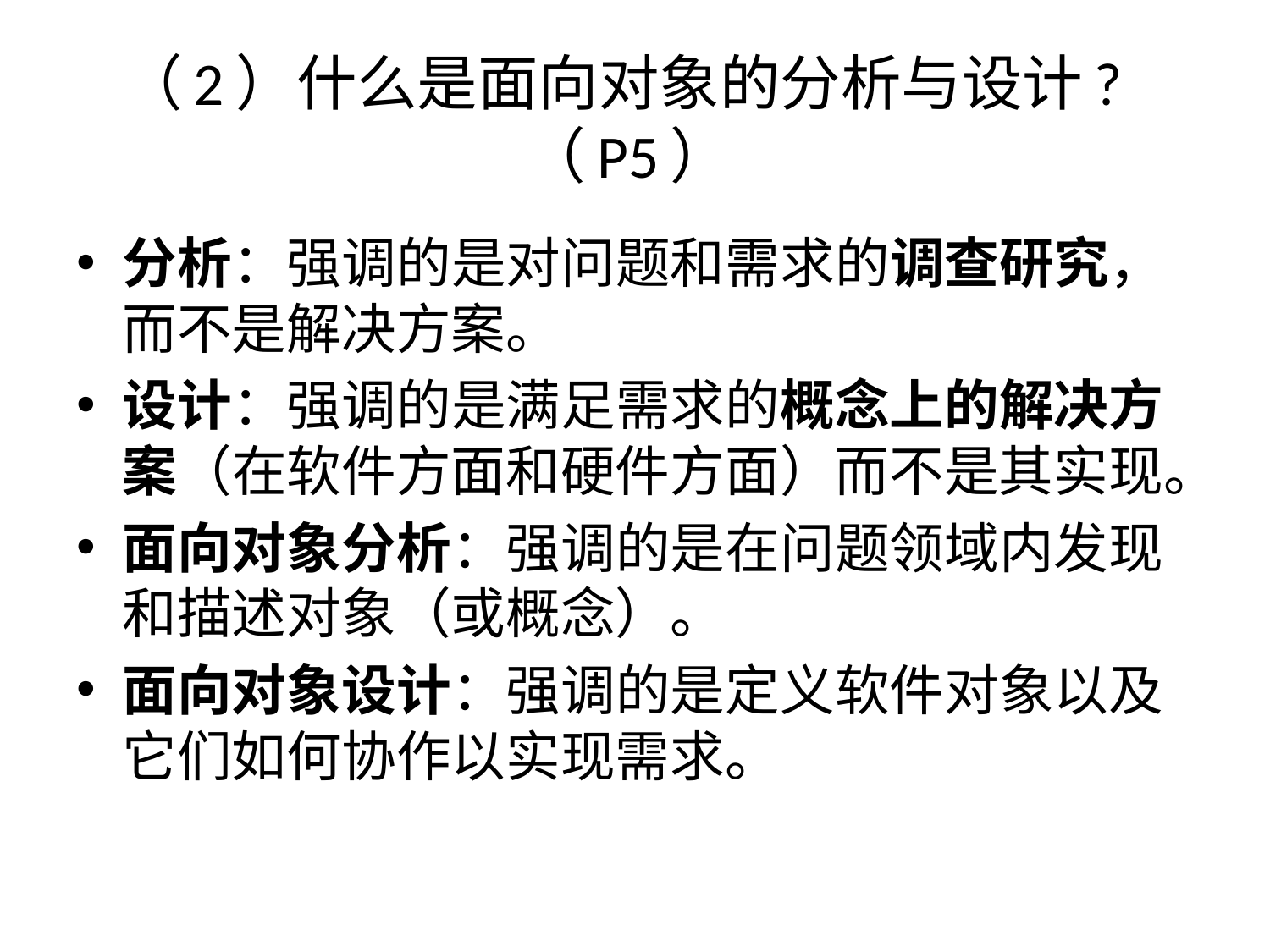

# （2）什么是面向对象的分析与设计?（P5）
分析：强调的是对问题和需求的调查研究，而不是解决方案。
设计：强调的是满足需求的概念上的解决方案（在软件方面和硬件方面）而不是其实现。
面向对象分析：强调的是在问题领域内发现和描述对象（或概念）。
面向对象设计：强调的是定义软件对象以及它们如何协作以实现需求。